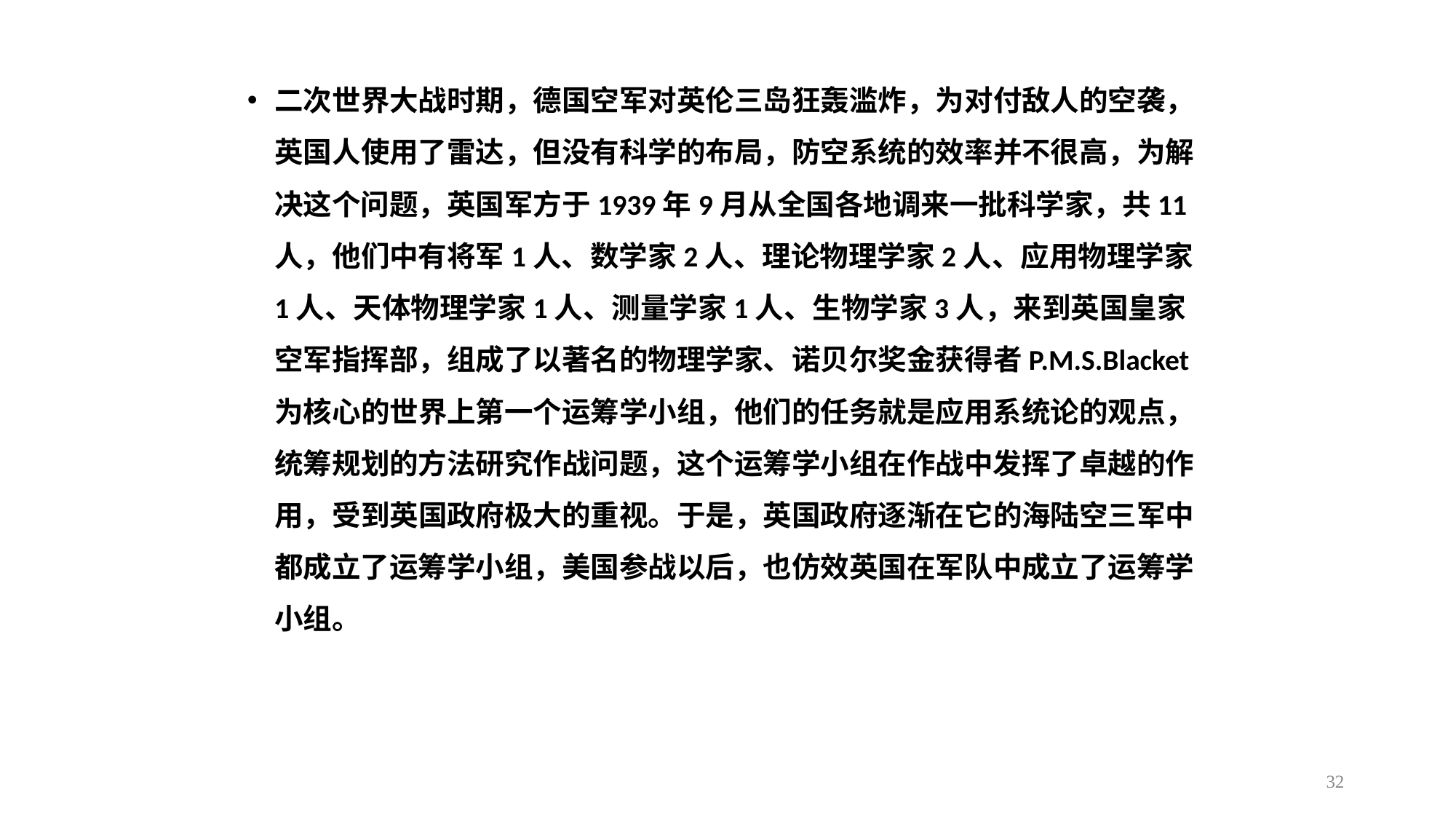

二次世界大战时期，德国空军对英伦三岛狂轰滥炸，为对付敌人的空袭，英国人使用了雷达，但没有科学的布局，防空系统的效率并不很高，为解决这个问题，英国军方于1939年9月从全国各地调来一批科学家，共11人，他们中有将军1人、数学家2人、理论物理学家2人、应用物理学家1人、天体物理学家1人、测量学家1人、生物学家3人，来到英国皇家空军指挥部，组成了以著名的物理学家、诺贝尔奖金获得者P.M.S.Blacket为核心的世界上第一个运筹学小组，他们的任务就是应用系统论的观点，统筹规划的方法研究作战问题，这个运筹学小组在作战中发挥了卓越的作用，受到英国政府极大的重视。于是，英国政府逐渐在它的海陆空三军中都成立了运筹学小组，美国参战以后，也仿效英国在军队中成立了运筹学小组。

32